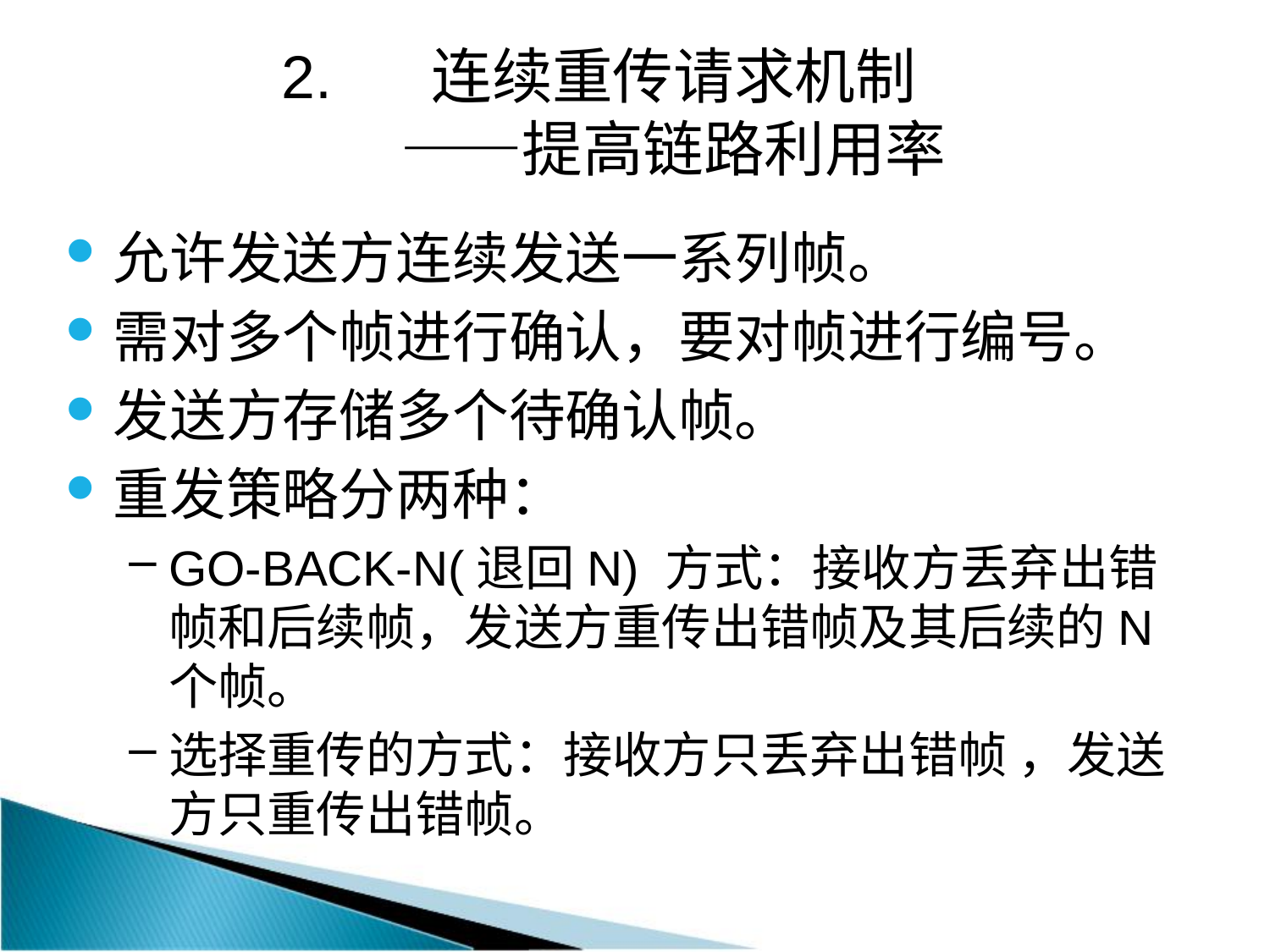

连续重传请求机制
——提高链路利用率
允许发送方连续发送一系列帧。
需对多个帧进行确认，要对帧进行编号。
发送方存储多个待确认帧。
重发策略分两种：
GO-BACK-N(退回N) 方式：接收方丢弃出错帧和后续帧，发送方重传出错帧及其后续的N个帧。
选择重传的方式：接收方只丢弃出错帧 ，发送方只重传出错帧。